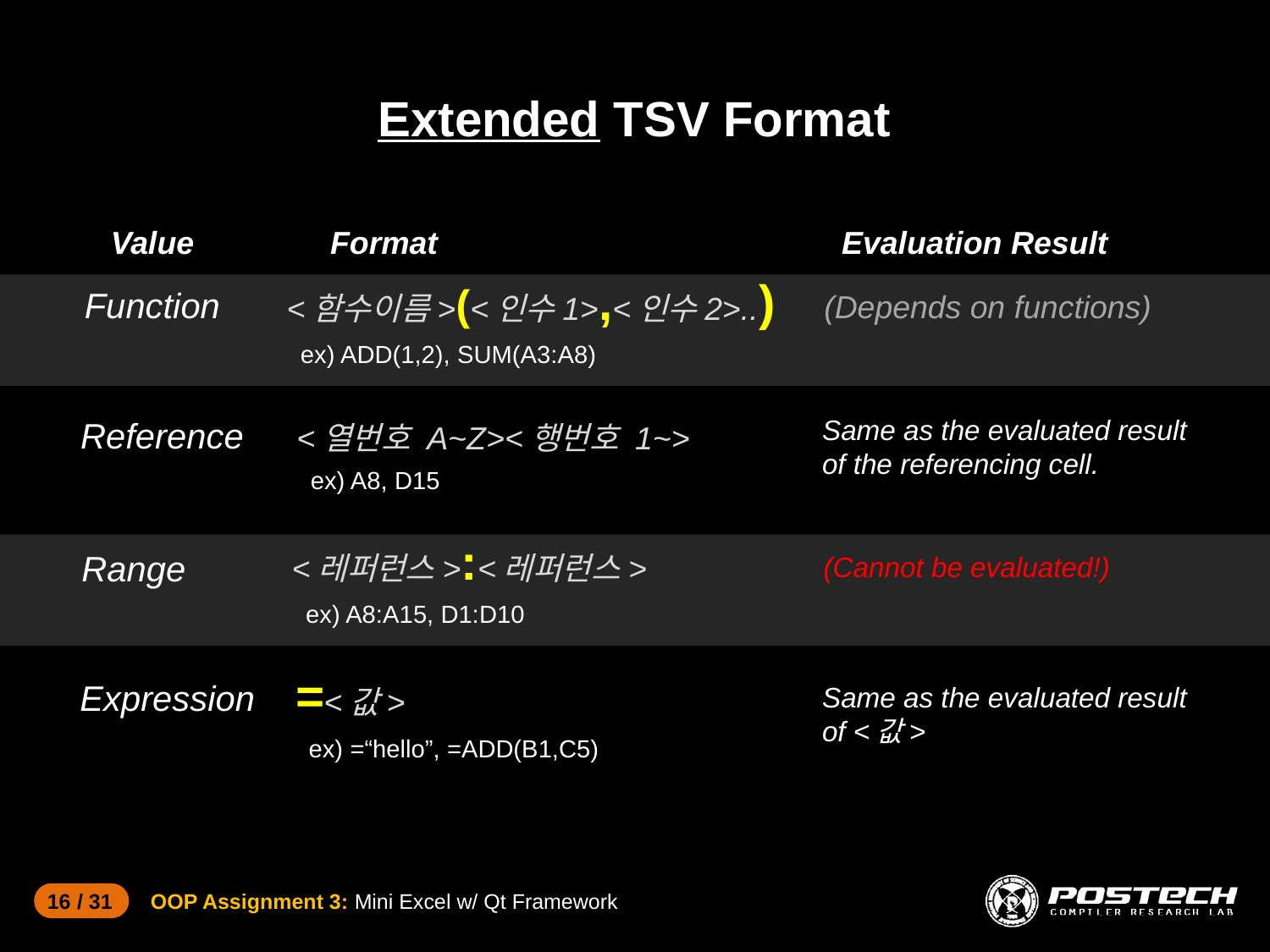

# Extended TSV Format
Value
Format
Evaluation Result
<함수이름>(<인수1>,<인수2>..)
  ex) ADD(1,2), SUM(A3:A8)

Function
(Depends on functions)
Same as the evaluated result
of the referencing cell.
Reference
<열번호 A~Z><행번호 1~>
  ex) A8, D15
<레퍼런스>:<레퍼런스>
  ex) A8:A15, D1:D10

Range
(Cannot be evaluated!)
=<값>
  ex) =“hello”, =ADD(B1,C5)
Expression
Same as the evaluated result
of <값>